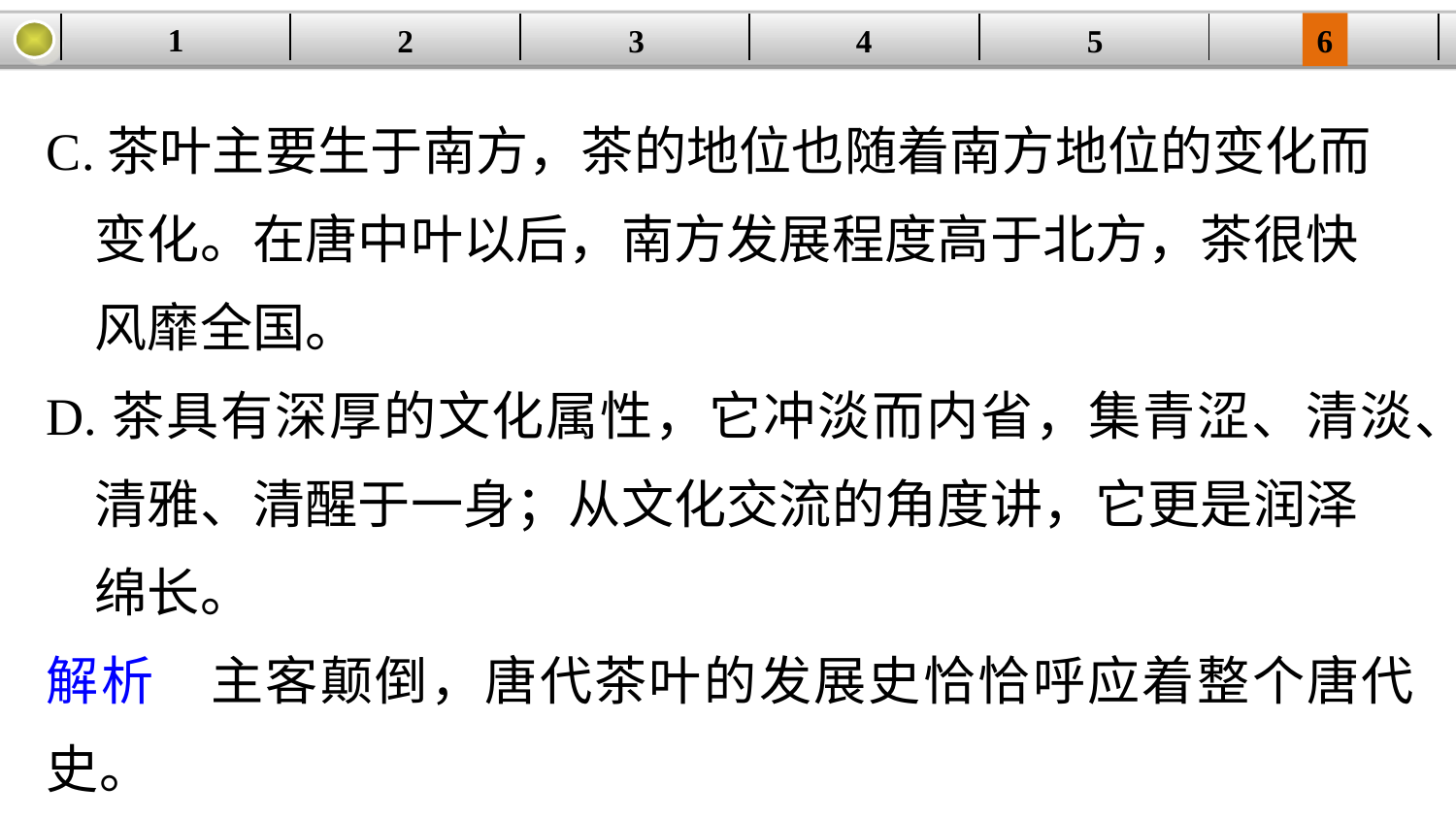

1
3
4
5
6
2
|  |  |  |  |  |  |
| --- | --- | --- | --- | --- | --- |

C.茶叶主要生于南方，茶的地位也随着南方地位的变化而
   变化。在唐中叶以后，南方发展程度高于北方，茶很快
   风靡全国。
D.茶具有深厚的文化属性，它冲淡而内省，集青涩、清淡、
   清雅、清醒于一身；从文化交流的角度讲，它更是润泽
   绵长。
解析　主客颠倒，唐代茶叶的发展史恰恰呼应着整个唐代史。
答案　A